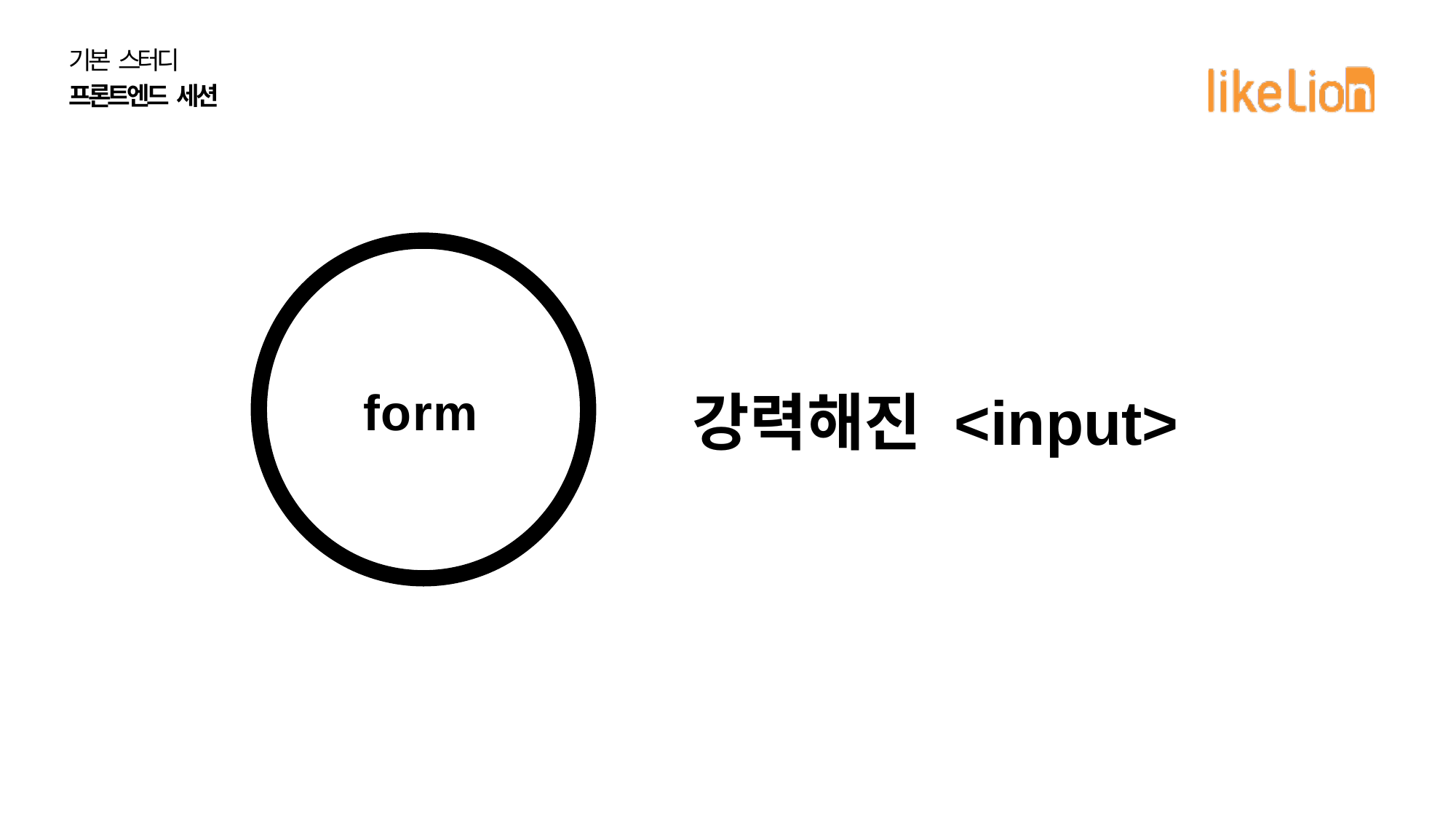

기본 스터디
프론트엔드 세션

form
강력해진 <input>